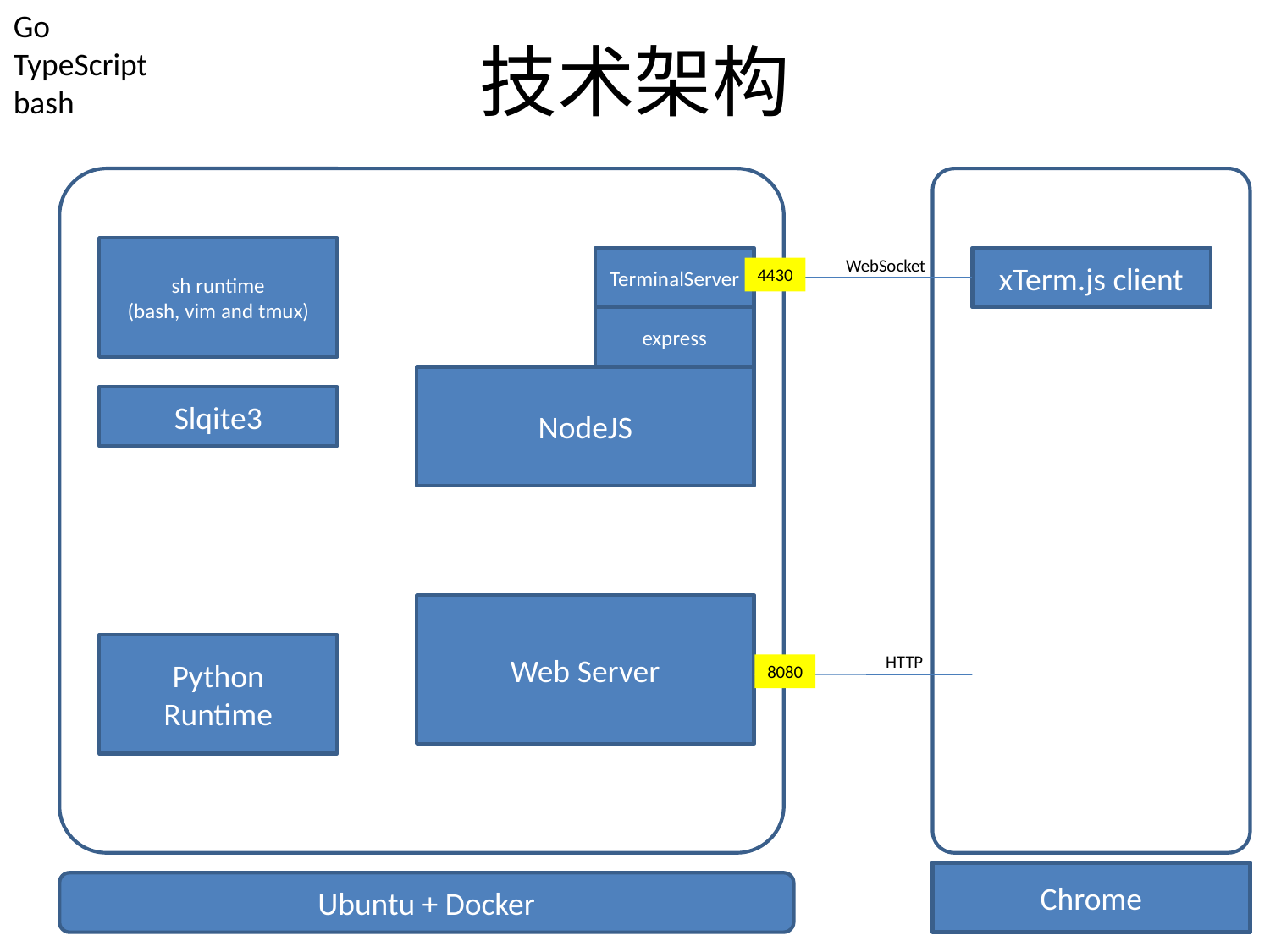

Go
TypeScript
bash
# 技术架构

sh runtime
(bash, vim and tmux)
TerminalServer
WebSocket
xTerm.js client
4430
express
NodeJS
Slqite3
Web Server
Python
Runtime
HTTP
8080
Chrome
Ubuntu + Docker